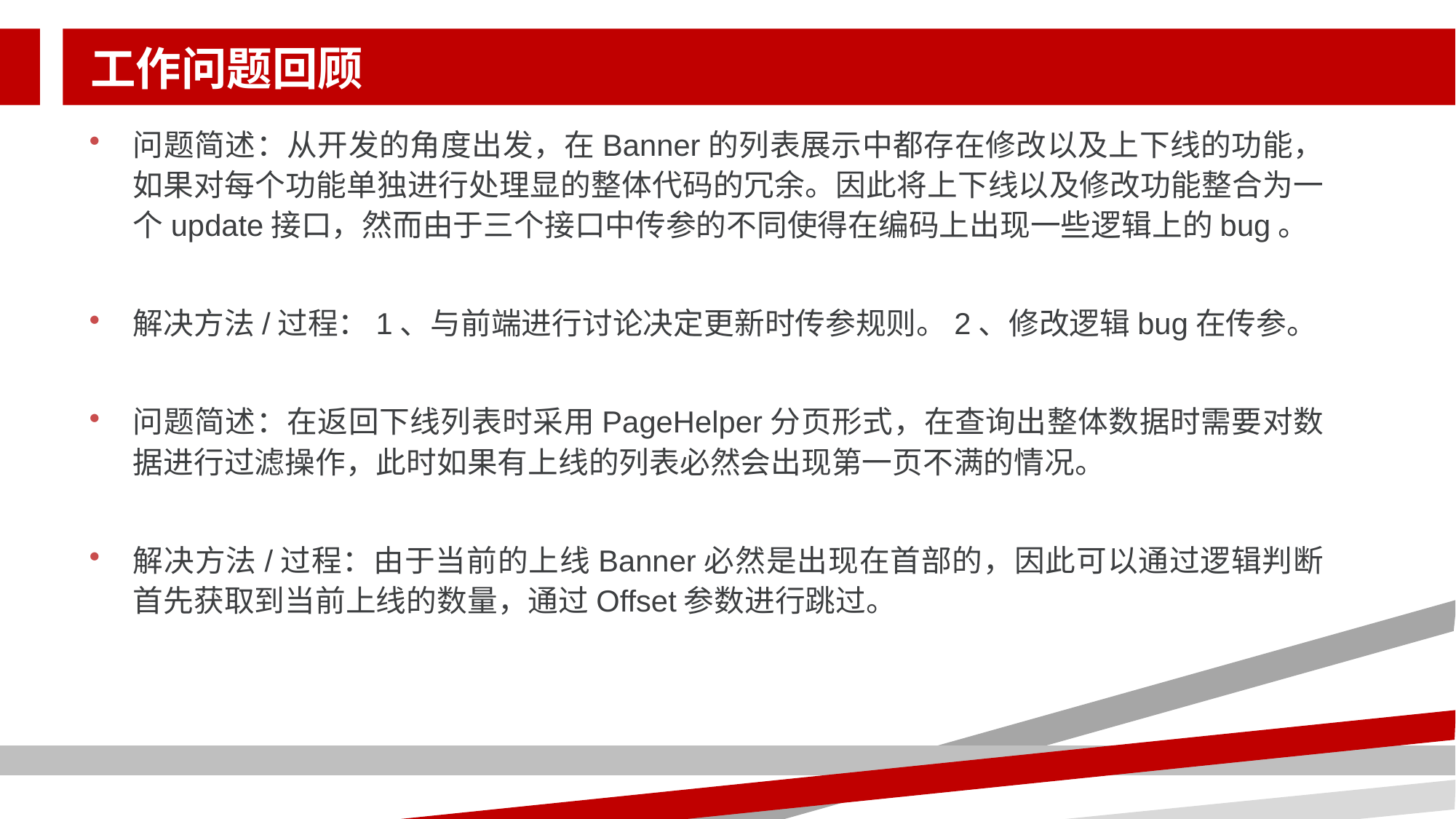

# 工作问题回顾

问题简述：从开发的角度出发，在Banner的列表展示中都存在修改以及上下线的功能，如果对每个功能单独进行处理显的整体代码的冗余。因此将上下线以及修改功能整合为一个update接口，然而由于三个接口中传参的不同使得在编码上出现一些逻辑上的bug。

解决方法/过程：1、与前端进行讨论决定更新时传参规则。2、修改逻辑bug在传参。

问题简述：在返回下线列表时采用PageHelper分页形式，在查询出整体数据时需要对数据进行过滤操作，此时如果有上线的列表必然会出现第一页不满的情况。

解决方法/过程：由于当前的上线Banner必然是出现在首部的，因此可以通过逻辑判断首先获取到当前上线的数量，通过Offset参数进行跳过。